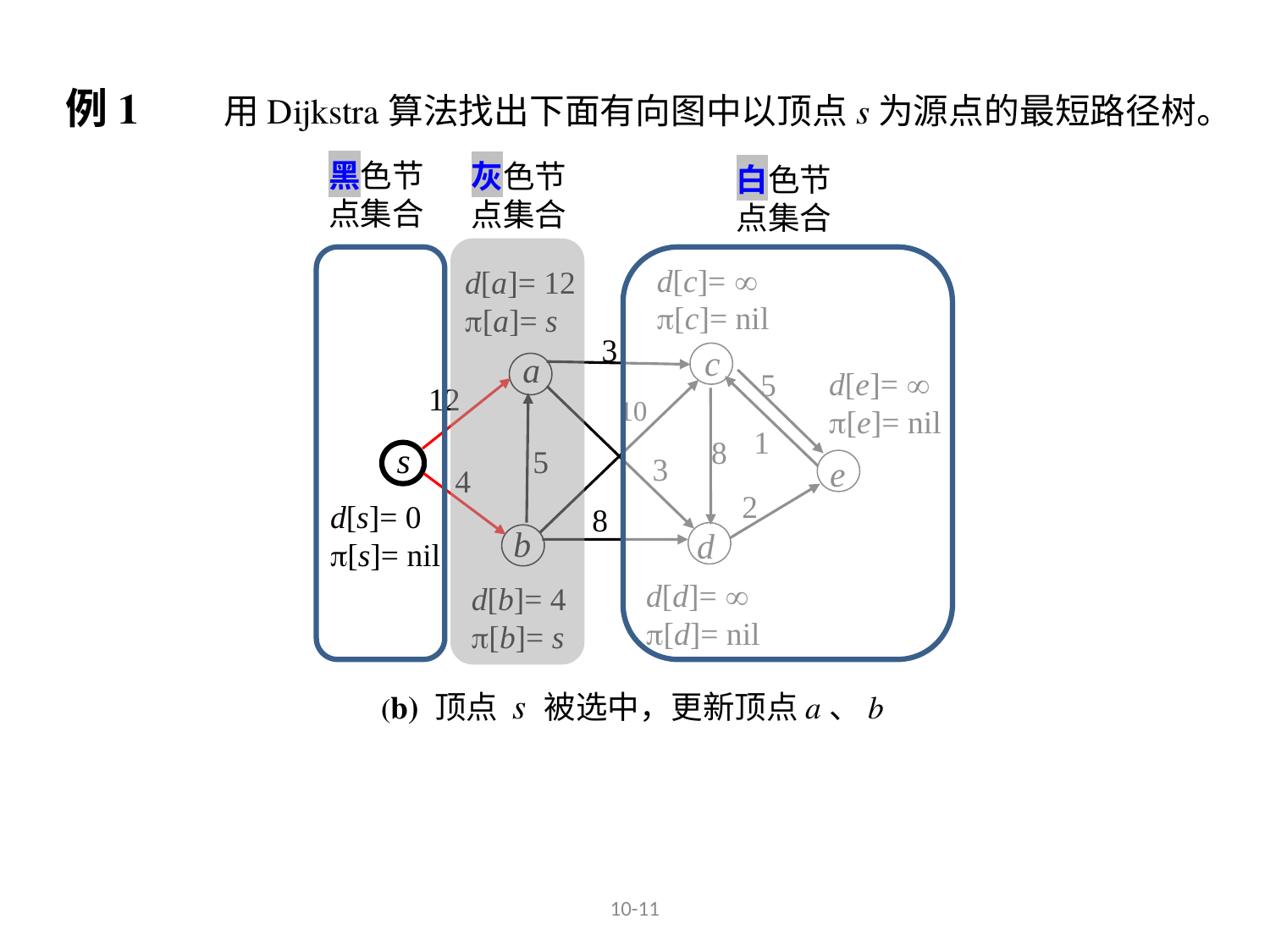

例1	用Dijkstra算法找出下面有向图中以顶点s为源点的最短路径树。
黑色节
点集合
白色节
点集合

灰色节
点集合

d[c]= ∞
π[c]= nil

d[a]= 12
π[a]= s

3
c

a

d[e]= ∞
π[e]= nil

5

12

10

1
8
s

5
3
e

4

2

d[s]= 0
π[s]= nil

8
b
d

d[d]= ∞
π[d]= nil

d[b]= 4
π[b]= s

(b) 顶点 s 被选中，更新顶点a、b
10-11